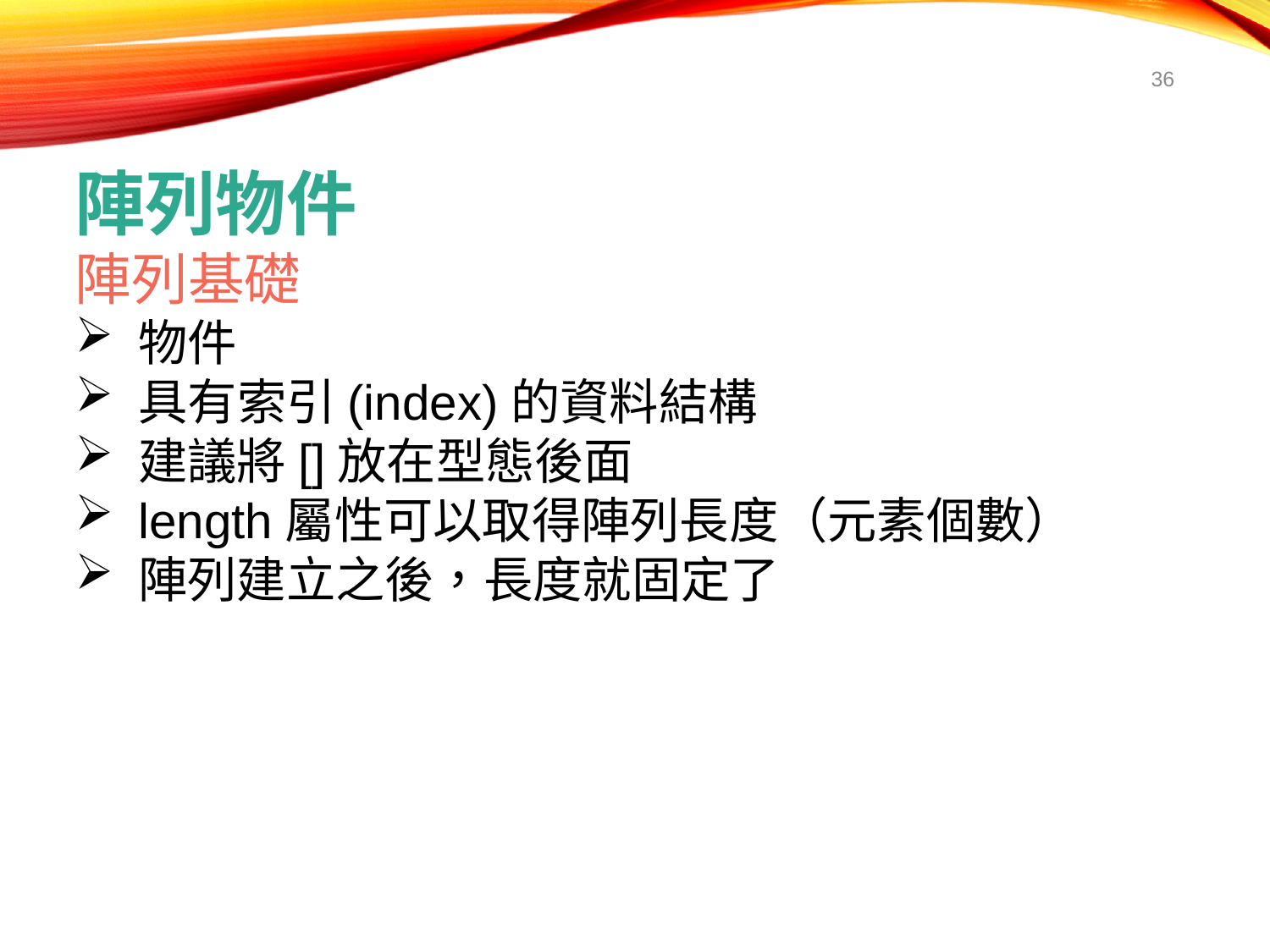

36
陣列物件
陣列基礎
物件
具有索引(index)的資料結構
建議將[]放在型態後面
length屬性可以取得陣列長度（元素個數）
陣列建立之後，長度就固定了